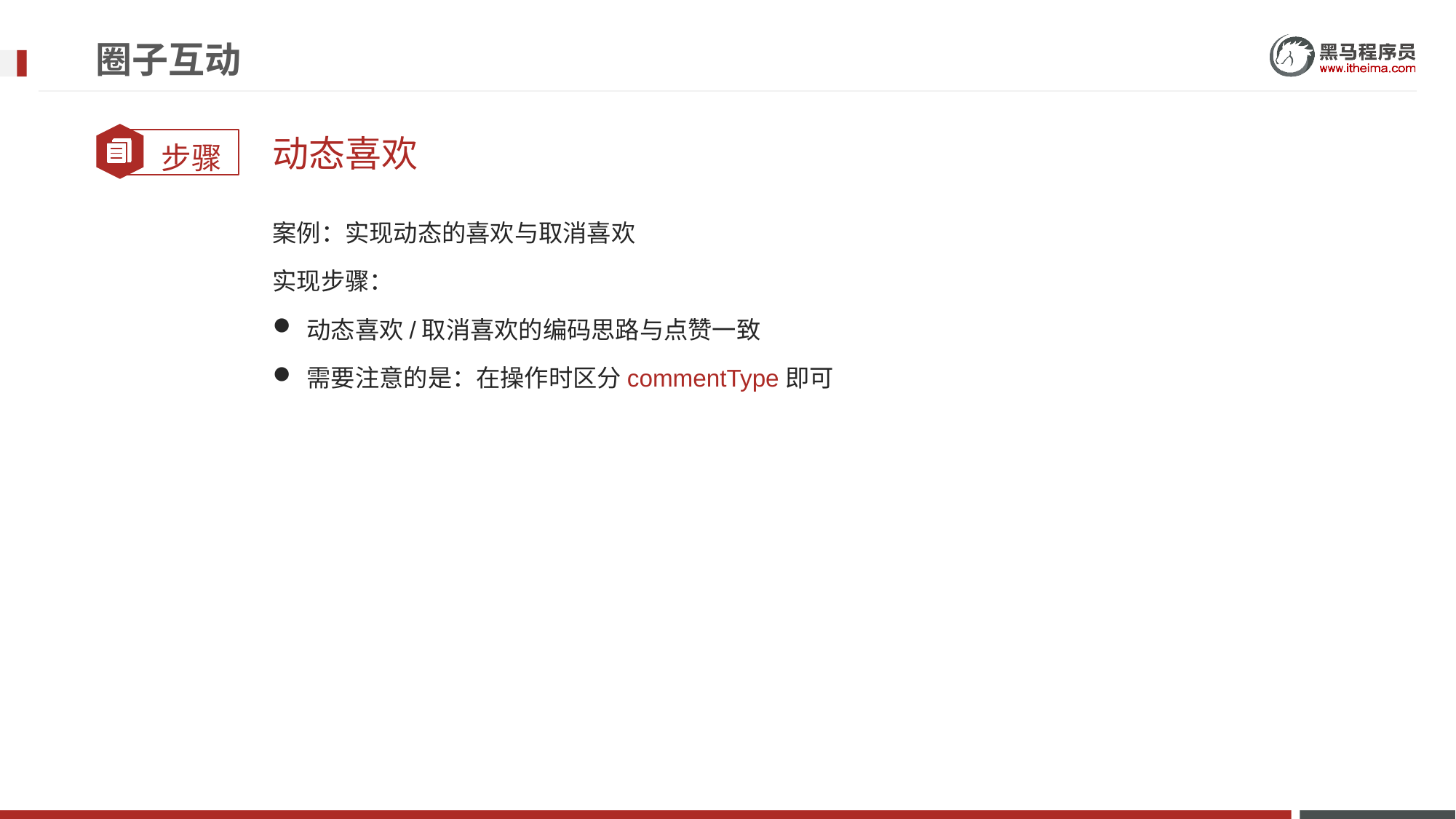

# 圈子互动
动态喜欢
案例：实现动态的喜欢与取消喜欢
实现步骤：
动态喜欢/取消喜欢的编码思路与点赞一致
需要注意的是：在操作时区分commentType即可